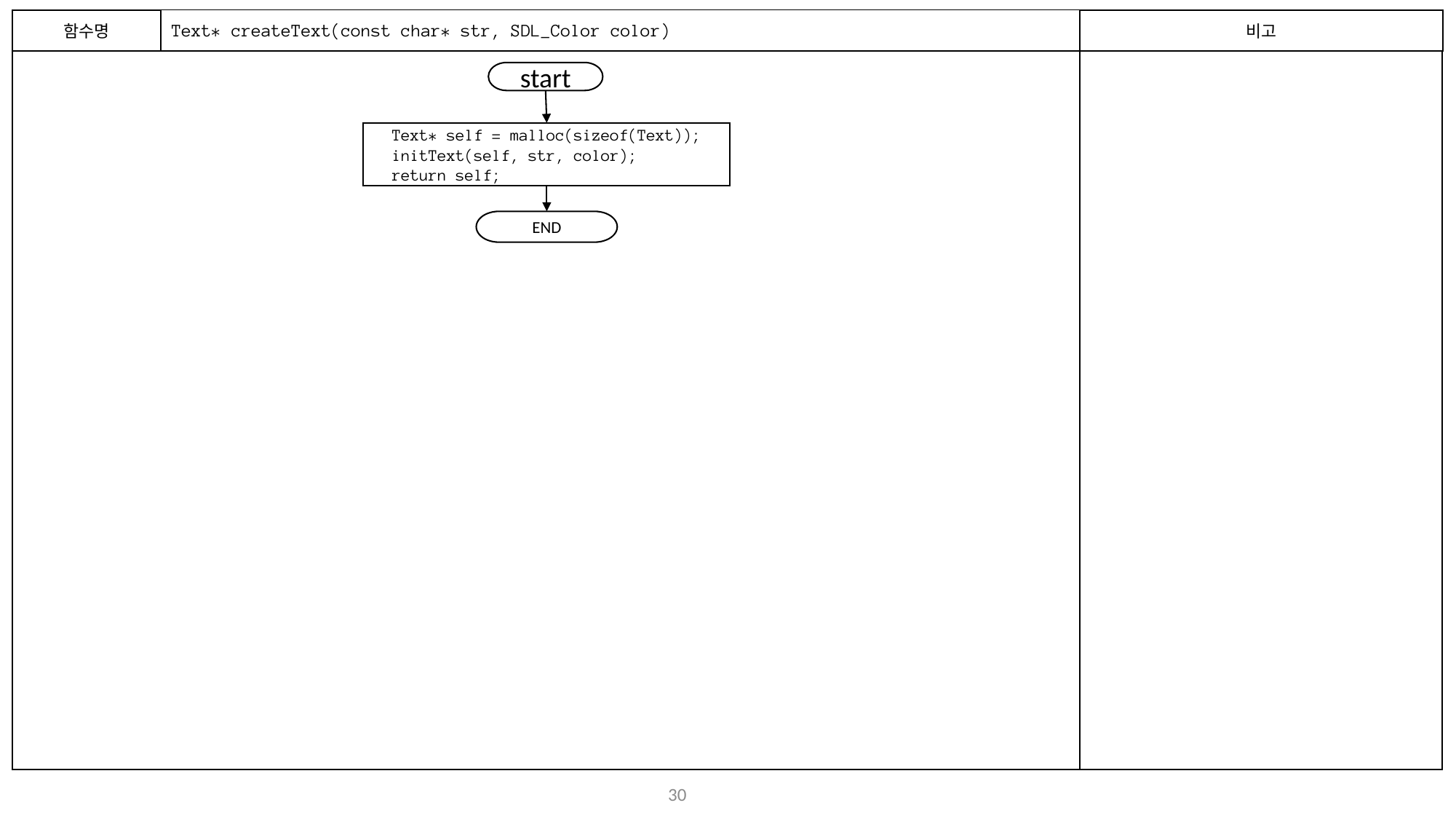

함수명
# Text* createText(const char* str, SDL_Color color)
비고

start
  Text* self = malloc(sizeof(Text));
  initText(self, str, color);
  return self;
END
30